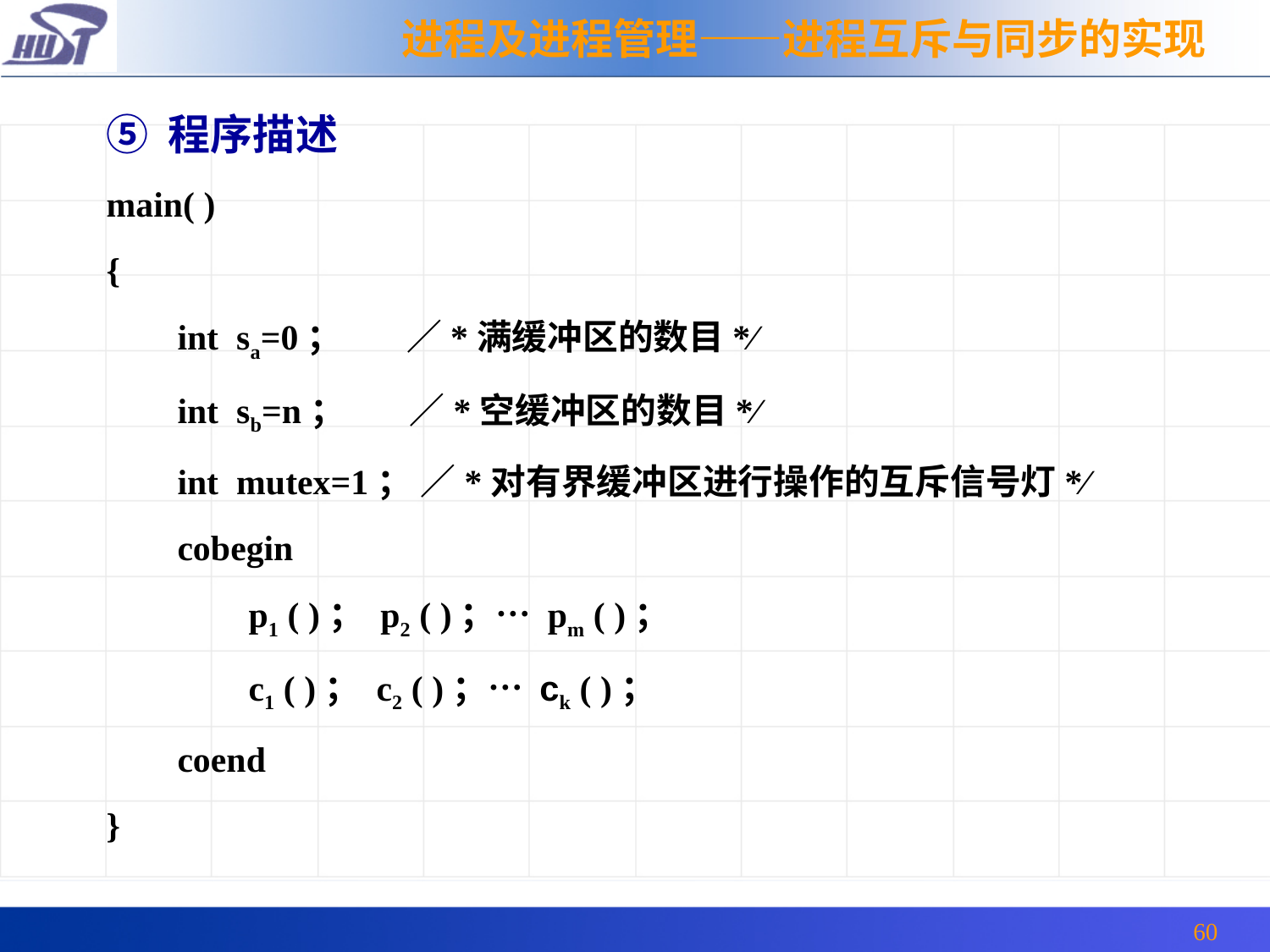

进程及进程管理——进程互斥与同步的实现
⑤ 程序描述
main( )
{
        int  sa=0；        ∕*满缓冲区的数目*∕
        int  sb=n；        ∕*空缓冲区的数目*∕
        int  mutex=1； ∕*对有界缓冲区进行操作的互斥信号灯*∕
        cobegin
                p1 ( )； p2 ( )；… pm ( )；
                c1 ( )； c2 ( )；… ck ( )；
        coend
}
60